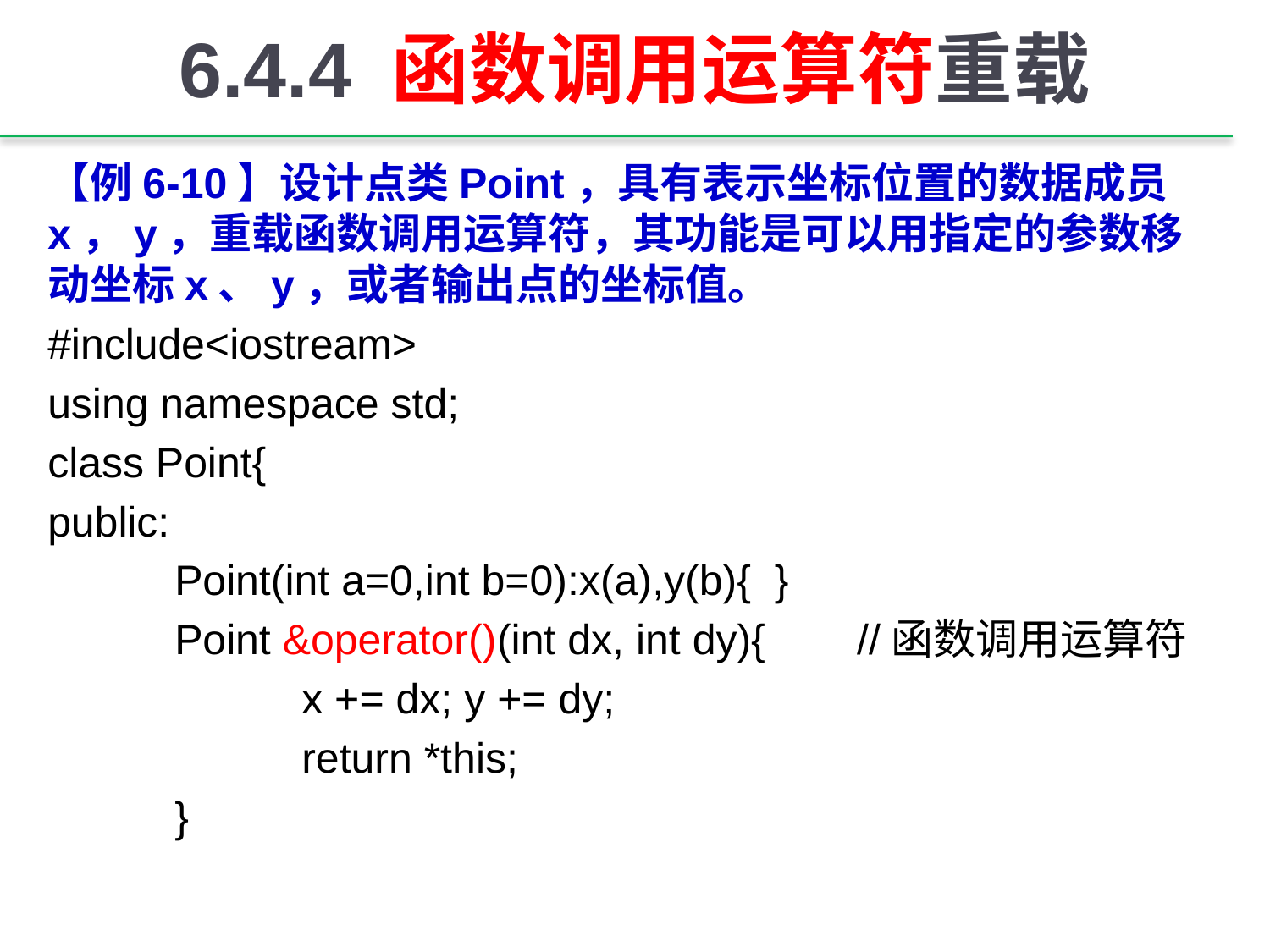

# 6.4.4 函数调用运算符重载
【例6-10】设计点类Point，具有表示坐标位置的数据成员x，y，重载函数调用运算符，其功能是可以用指定的参数移动坐标x、y，或者输出点的坐标值。
#include<iostream>
using namespace std;
class Point{
public:
	Point(int a=0,int b=0):x(a),y(b){  }
	Point &operator()(int dx, int dy){	    //函数调用运算符
		x += dx; y += dy;
		return *this;
	}